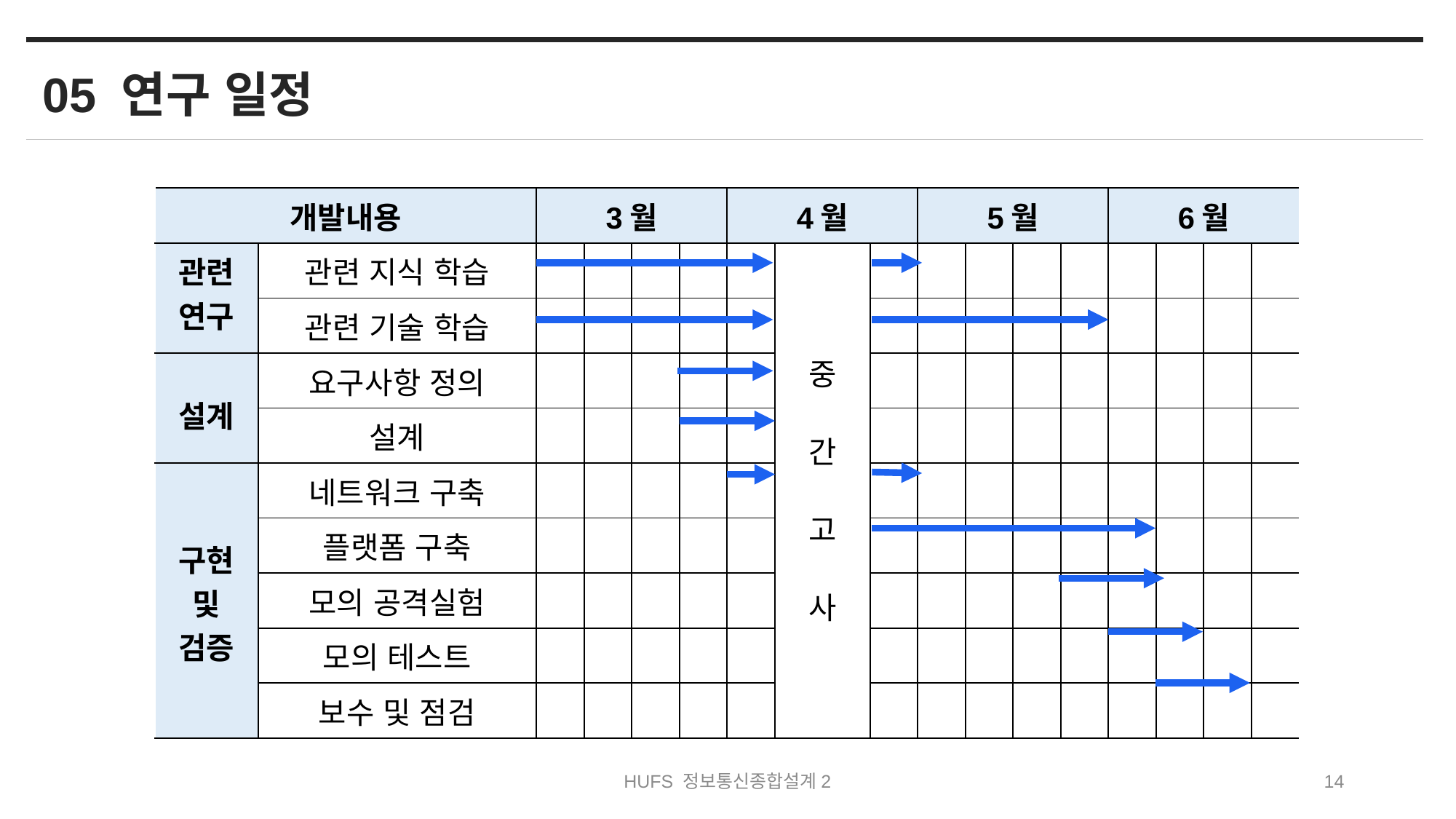

05 연구 일정
| 개발내용 |  | 3월 |  |  |  | 4월 |  |  | 5월 |  |  |  | 6월 |  |  |  |
| --- | --- | --- | --- | --- | --- | --- | --- | --- | --- | --- | --- | --- | --- | --- | --- | --- |
| 관련 연구 | 관련 지식 학습 |  |  |  |  |  | 중 간 고 사 |  |  |  |  |  |  |  |  |  |
|  | 관련 기술 학습 |  |  |  |  |  |  |  |  |  |  |  |  |  |  |  |
| 설계 | 요구사항 정의 |  |  |  |  |  |  |  |  |  |  |  |  |  |  |  |
|  | 설계 |  |  |  |  |  |  |  |  |  |  |  |  |  |  |  |
| 구현 및 검증 | 네트워크 구축 |  |  |  |  |  |  |  |  |  |  |  |  |  |  |  |
|  | 플랫폼 구축 |  |  |  |  |  |  |  |  |  |  |  |  |  |  |  |
|  | 모의 공격실험 |  |  |  |  |  |  |  |  |  |  |  |  |  |  |  |
|  | 모의 테스트 |  |  |  |  |  |  |  |  |  |  |  |  |  |  |  |
|  | 보수 및 점검 |  |  |  |  |  |  |  |  |  |  |  |  |  |  |  |
HUFS 정보통신종합설계2
14